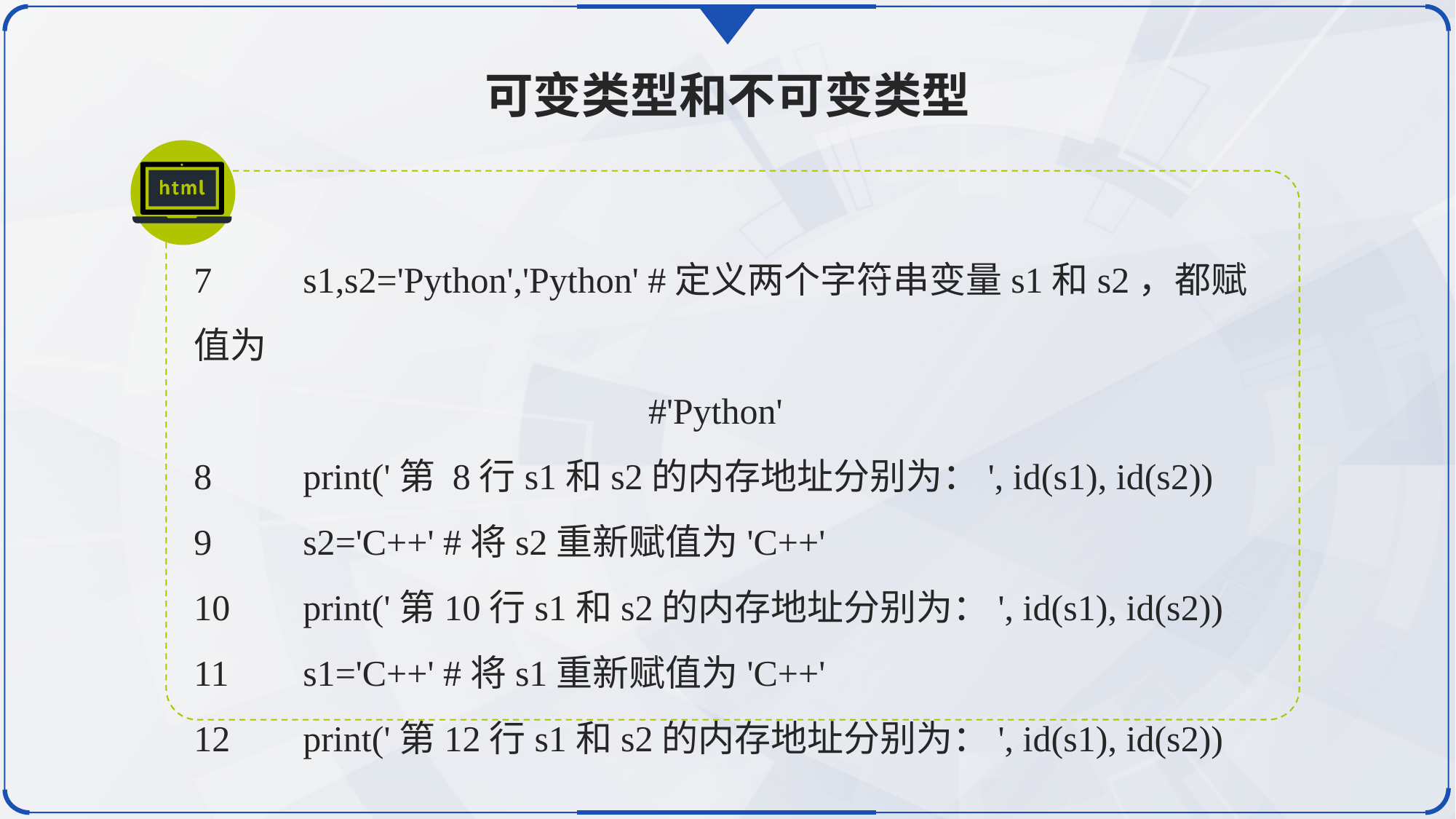

可变类型和不可变类型

7	s1,s2='Python','Python' #定义两个字符串变量s1和s2，都赋值为
            			  #'Python'
8	print('第 8行s1和s2的内存地址分别为：', id(s1), id(s2))
9	s2='C++' #将s2重新赋值为'C++'
10	print('第10行s1和s2的内存地址分别为：', id(s1), id(s2))
11	s1='C++' #将s1重新赋值为'C++'
12	print('第12行s1和s2的内存地址分别为：', id(s1), id(s2))